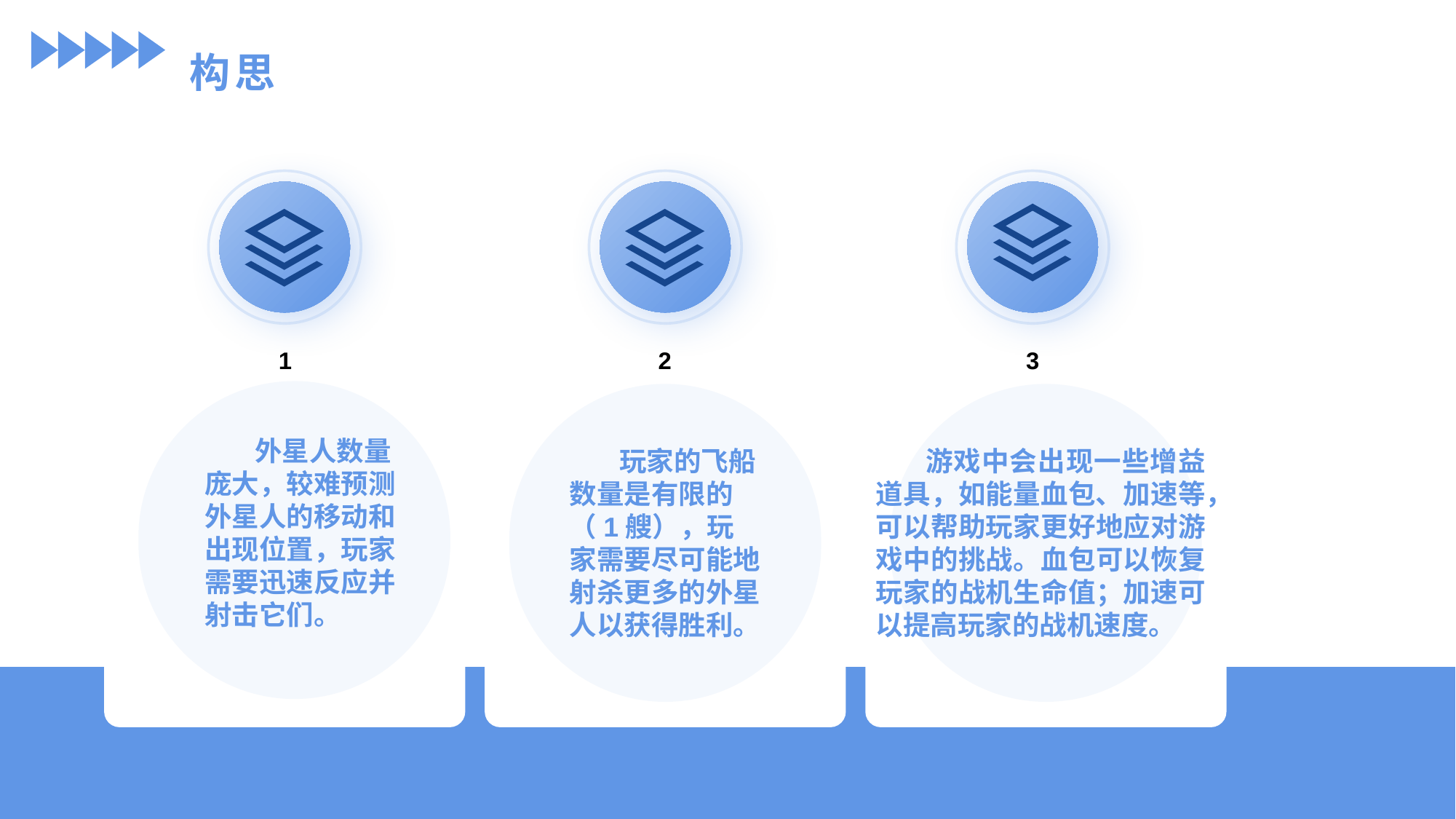

构思

1
2

3

       外星人数量庞大，较难预测外星人的移动和出现位置，玩家需要迅速反应并射击它们。
       玩家的飞船数量是有限的（1艘），玩家需要尽可能地射杀更多的外星人以获得胜利。
      游戏中会出现一些增益道具，如能量血包、加速等，可以帮助玩家更好地应对游戏中的挑战。血包可以恢复玩家的战机生命值；加速可以提高玩家的战机速度。